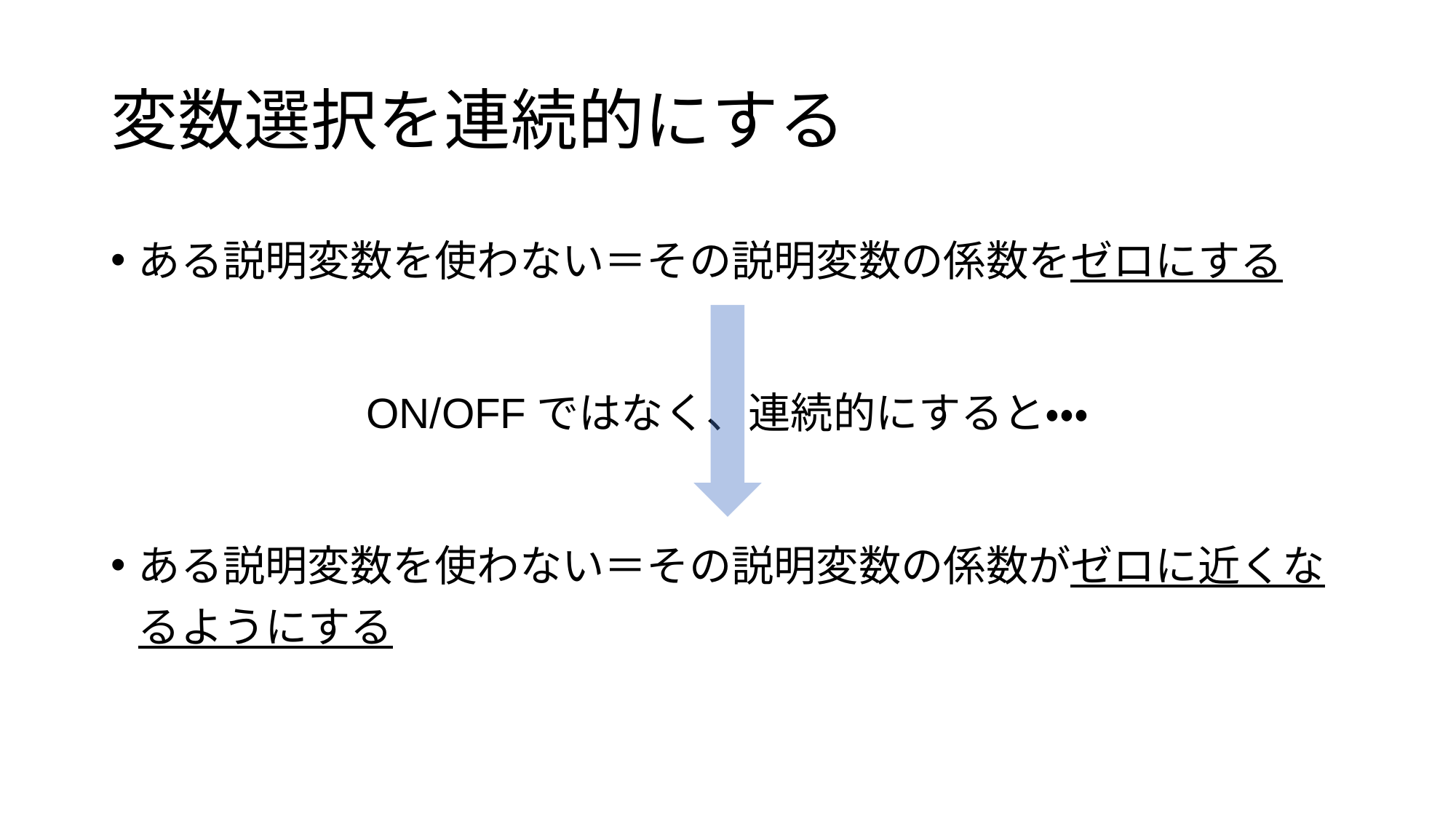

# 変数選択を連続的にする
ある説明変数を使わない＝その説明変数の係数をゼロにする

ON/OFFではなく、連続的にすると・・・

ある説明変数を使わない＝その説明変数の係数がゼロに近くなるようにする